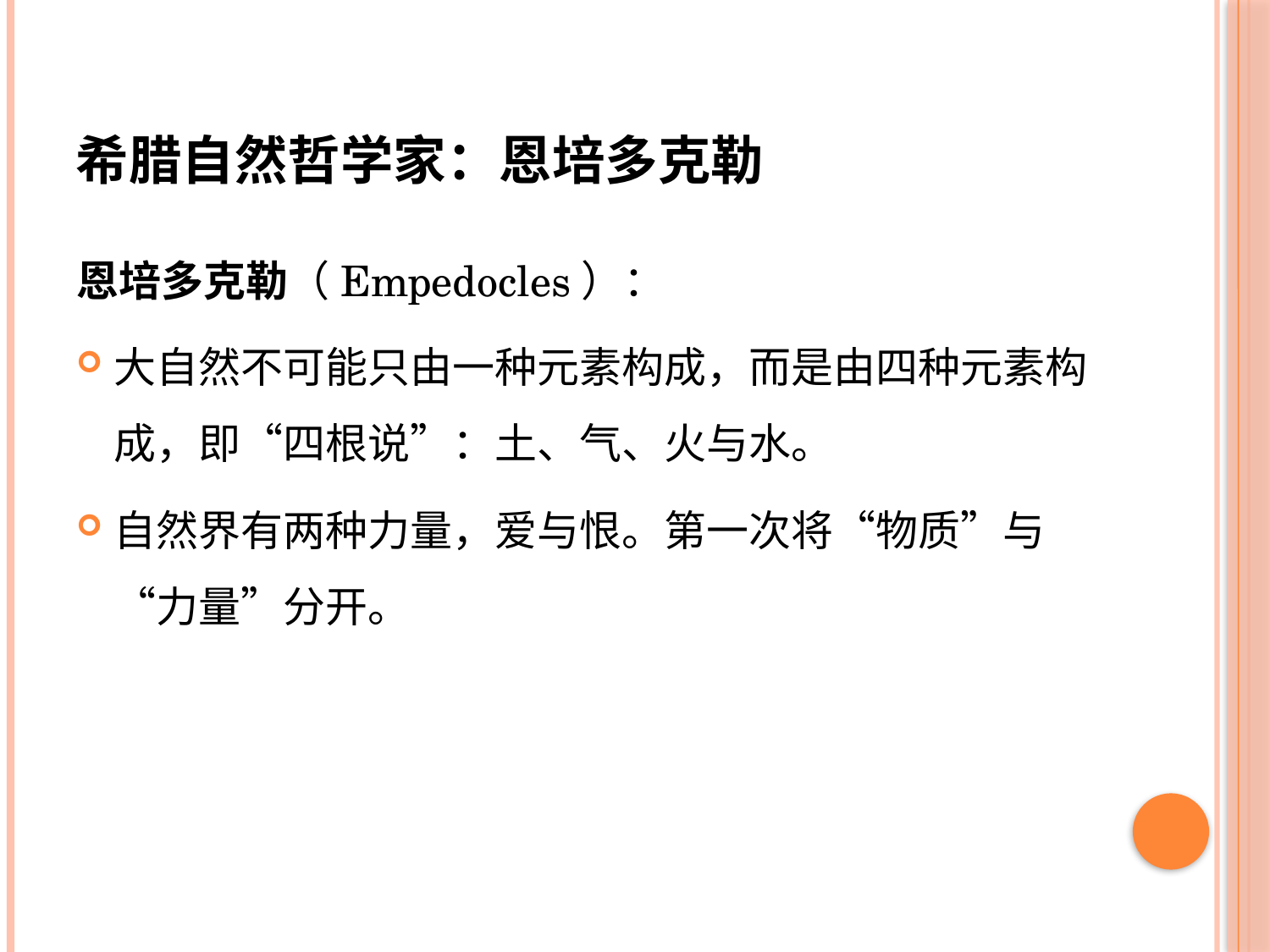

# 希腊自然哲学家：恩培多克勒
恩培多克勒（Empedocles）：
大自然不可能只由一种元素构成，而是由四种元素构成，即“四根说”：土、气、火与水。
自然界有两种力量，爱与恨。第一次将“物质”与“力量”分开。